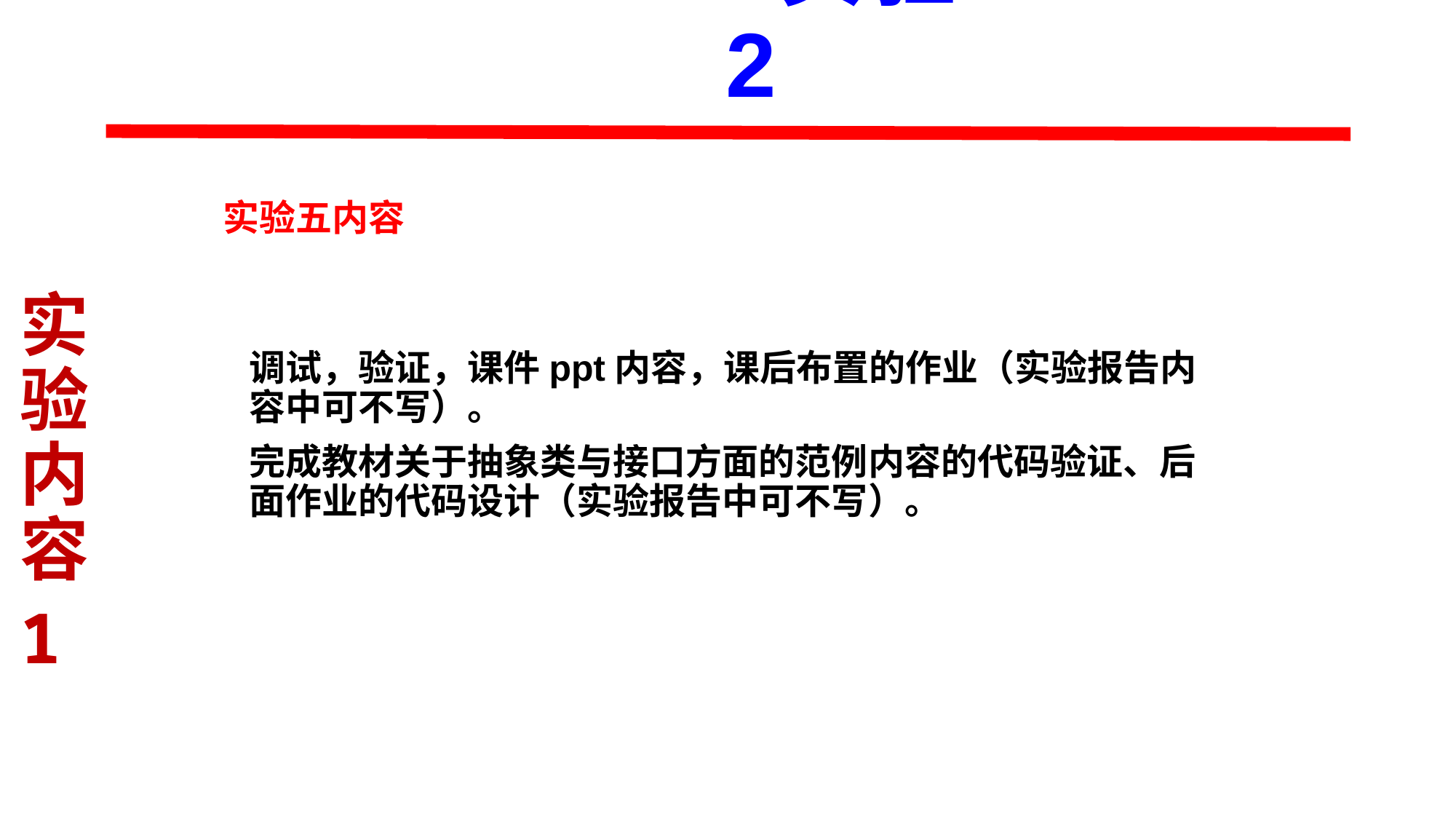

# JAVA实验2
实验五内容
实验内容
1

调试，验证，课件ppt内容，课后布置的作业（实验报告内容中可不写）。
完成教材关于抽象类与接口方面的范例内容的代码验证、后面作业的代码设计（实验报告中可不写）。